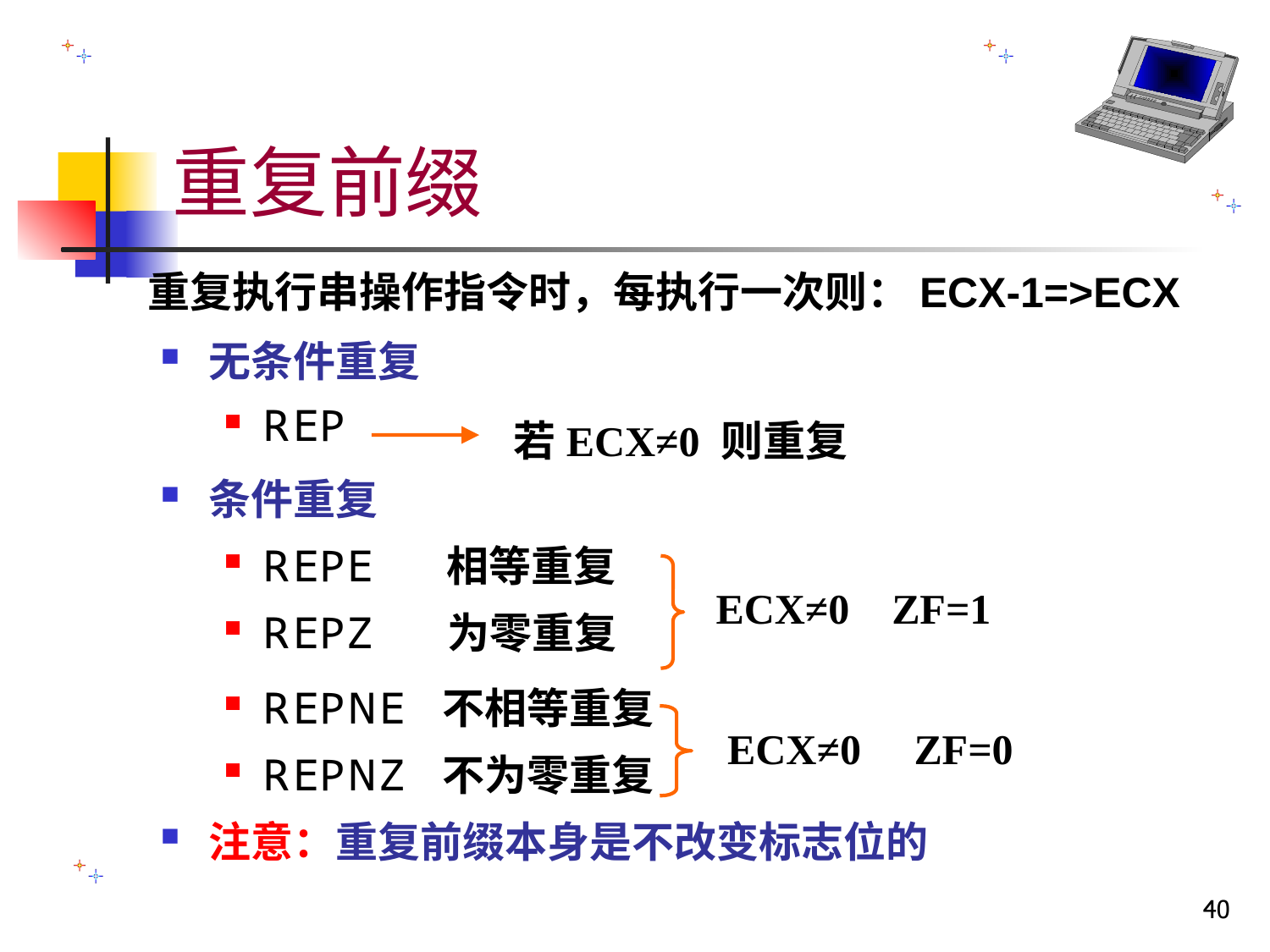

# 重复前缀
重复执行串操作指令时，每执行一次则：ECX-1=>ECX
无条件重复
REP
条件重复
REPE     相等重复
REPZ     为零重复
REPNE  不相等重复
REPNZ  不为零重复
注意：重复前缀本身是不改变标志位的
若ECX≠0 则重复

ECX≠0    ZF=1

ECX≠0     ZF=0
40